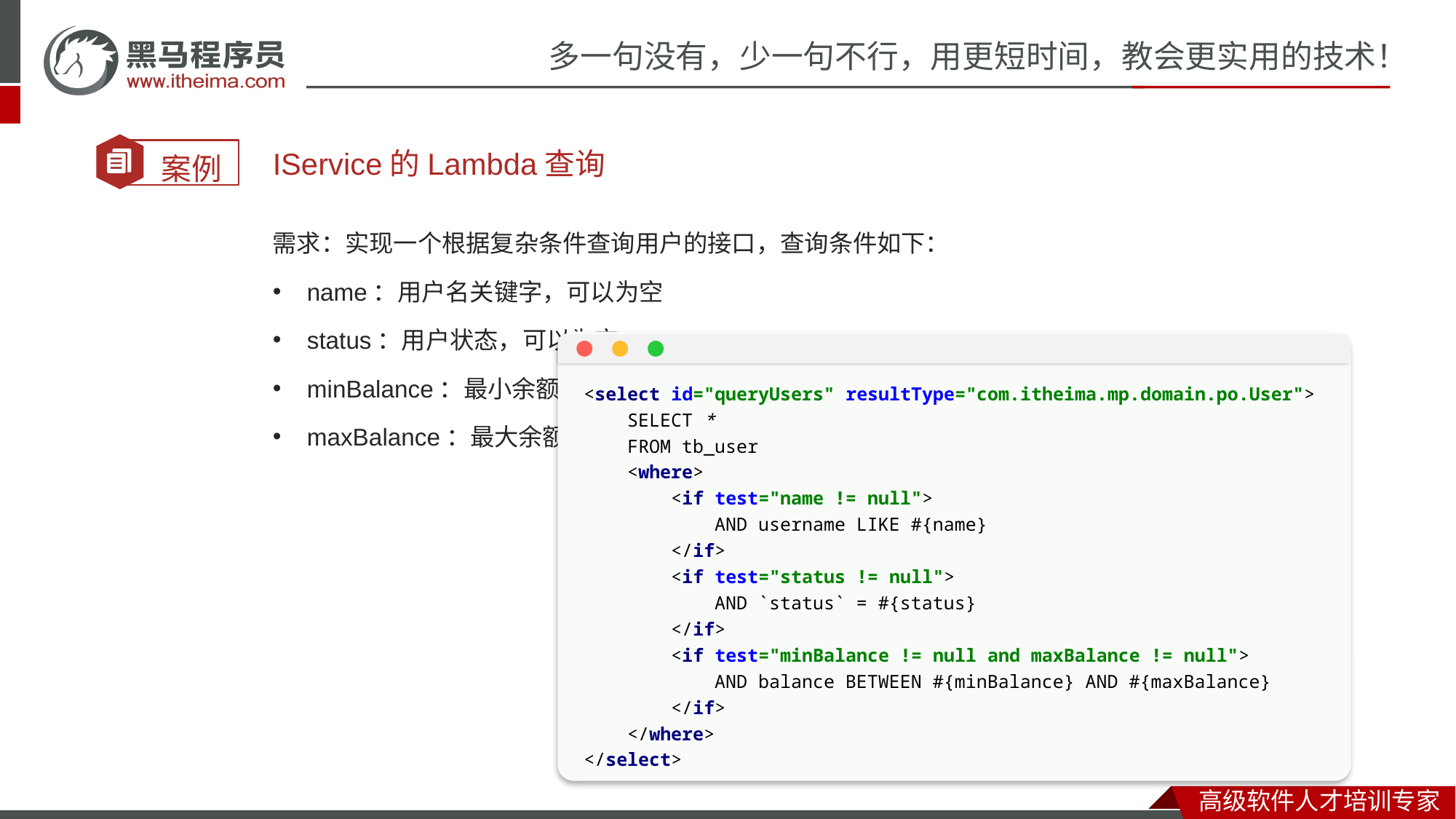

IService的Lambda查询
需求：实现一个根据复杂条件查询用户的接口，查询条件如下：
name：用户名关键字，可以为空
status：用户状态，可以为空
minBalance：最小余额，可以为空
maxBalance：最大余额，可以为空

<select id="queryUsers" resultType="com.itheima.mp.domain.po.User">
    SELECT *
    FROM tb_user
    <where>
        <if test="name != null">
            AND username LIKE #{name}
        </if>
        <if test="status != null">
            AND `status` = #{status}
        </if>
        <if test="minBalance != null and maxBalance != null">
            AND balance BETWEEN #{minBalance} AND #{maxBalance}
        </if>
    </where>
</select>